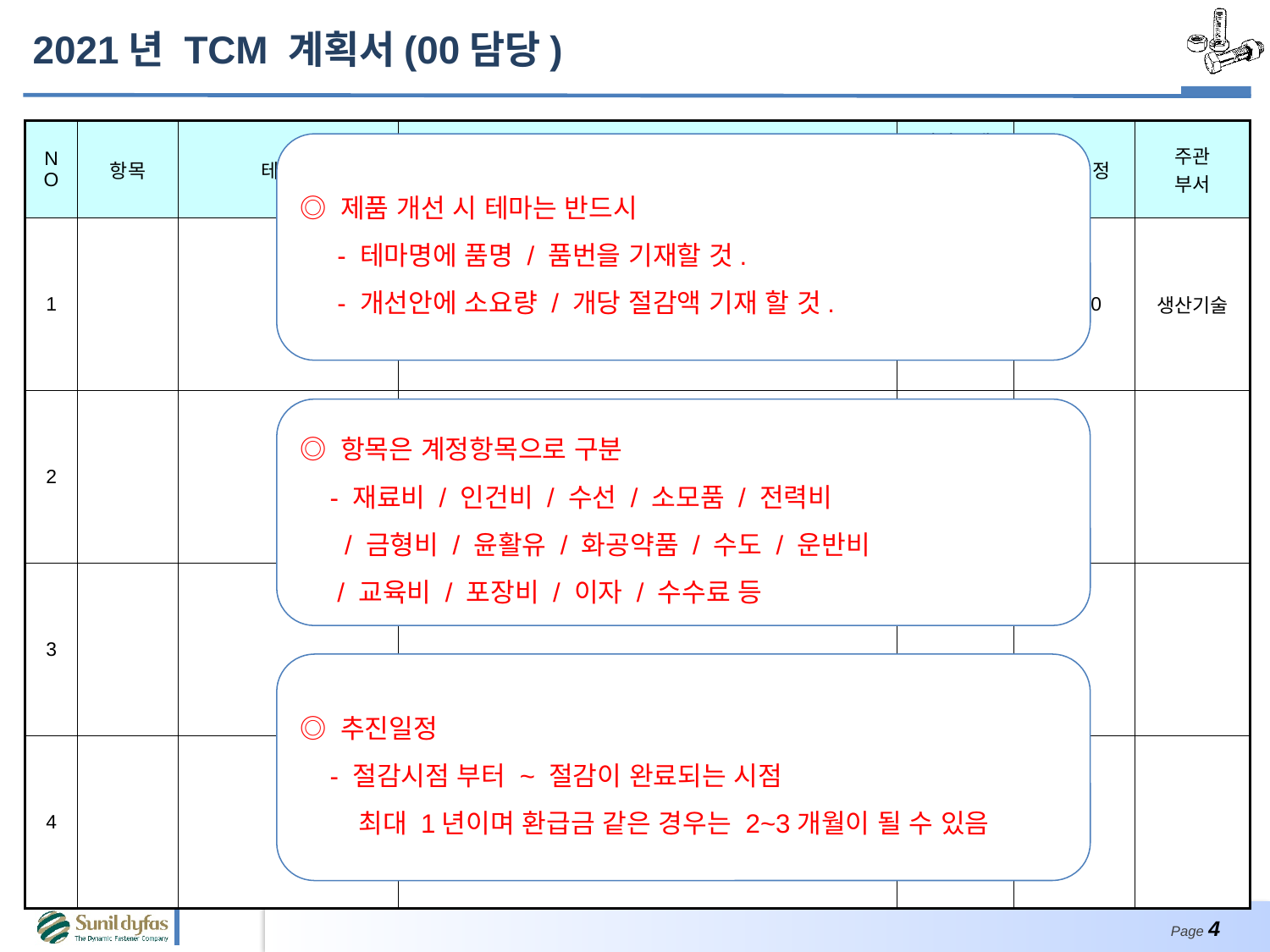

2021년 TCM 계획서(00담당)
| NO | 항목 | 테마명 | 개선안 | 절감금액 (백만원/년) | 추진일정 | 주관 부서 |
| --- | --- | --- | --- | --- | --- | --- |
| 1 |  |  | 1) |  | 00~00 | 생산기술 |
| 2 |  |  |  |  |  |  |
| 3 |  |  |  |  |  |  |
| 4 |  |  |  |  |  |  |
◎ 제품 개선 시 테마는 반드시
     - 테마명에 품명 / 품번을 기재할 것.
     - 개선안에 소요량 / 개당 절감액 기재 할 것.
◎ 항목은 계정항목으로 구분
    - 재료비 / 인건비 / 수선 / 소모품 / 전력비
      / 금형비 / 윤활유 / 화공약품 / 수도 / 운반비
     / 교육비 / 포장비 / 이자 / 수수료 등
◎ 추진일정
    - 절감시점 부터 ~ 절감이 완료되는 시점
       최대 1년이며 환급금 같은 경우는 2~3개월이 될 수 있음